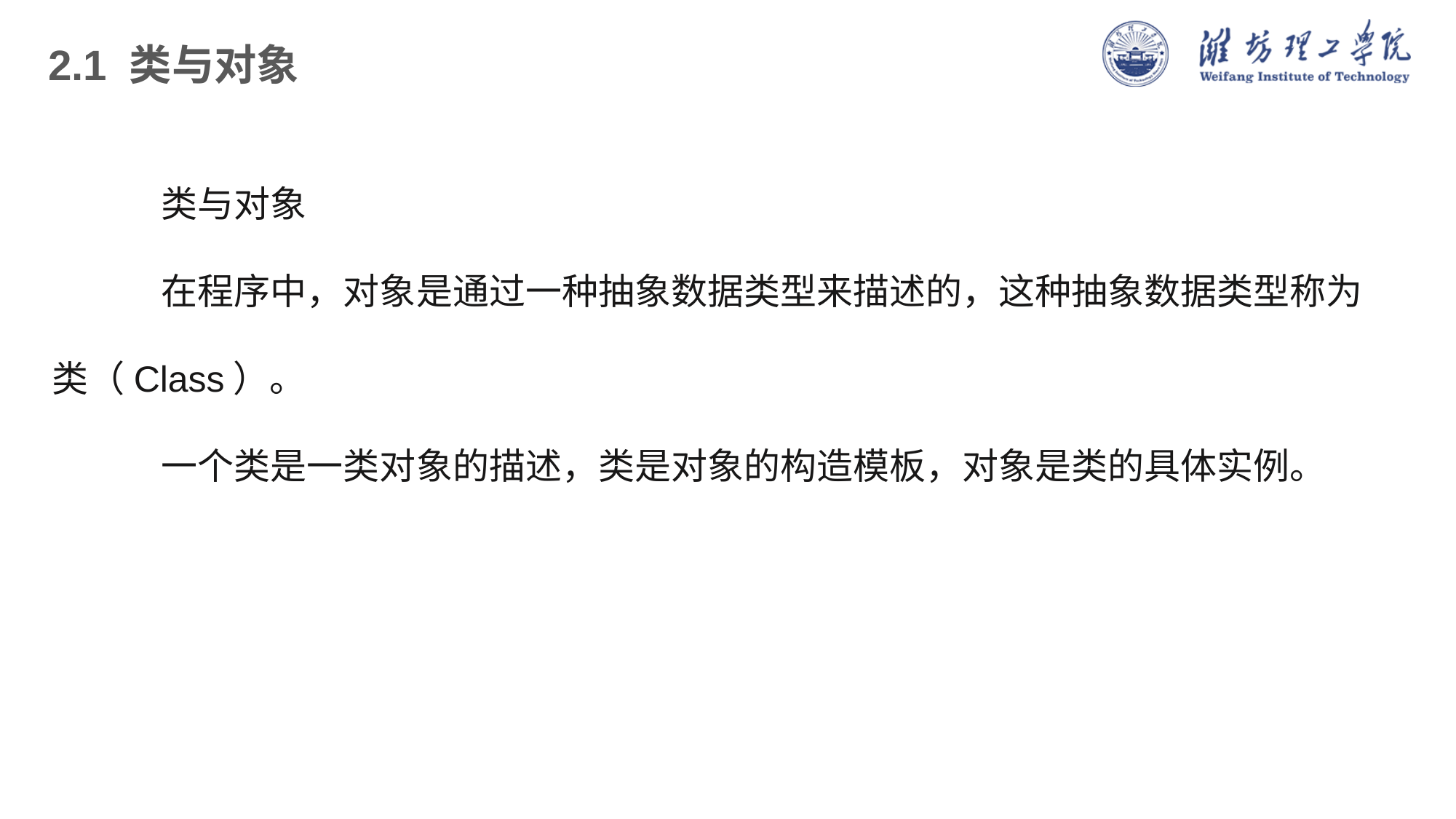

2.1 类与对象
	类与对象
	在程序中，对象是通过一种抽象数据类型来描述的，这种抽象数据类型称为类（Class）。
	一个类是一类对象的描述，类是对象的构造模板，对象是类的具体实例。